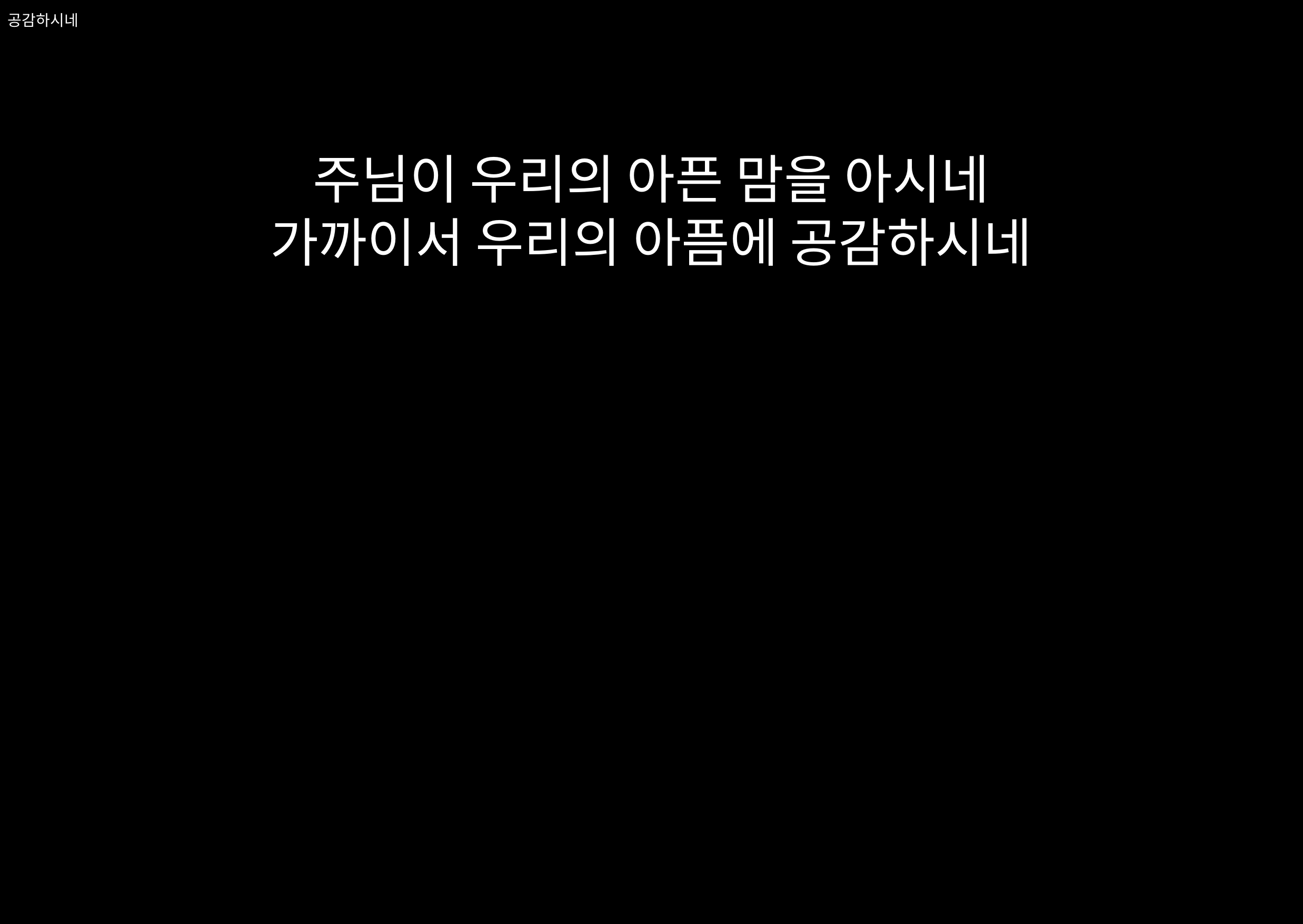

공감하시네
주님이 우리의 아픈 맘을 아시네
가까이서 우리의 아픔에 공감하시네